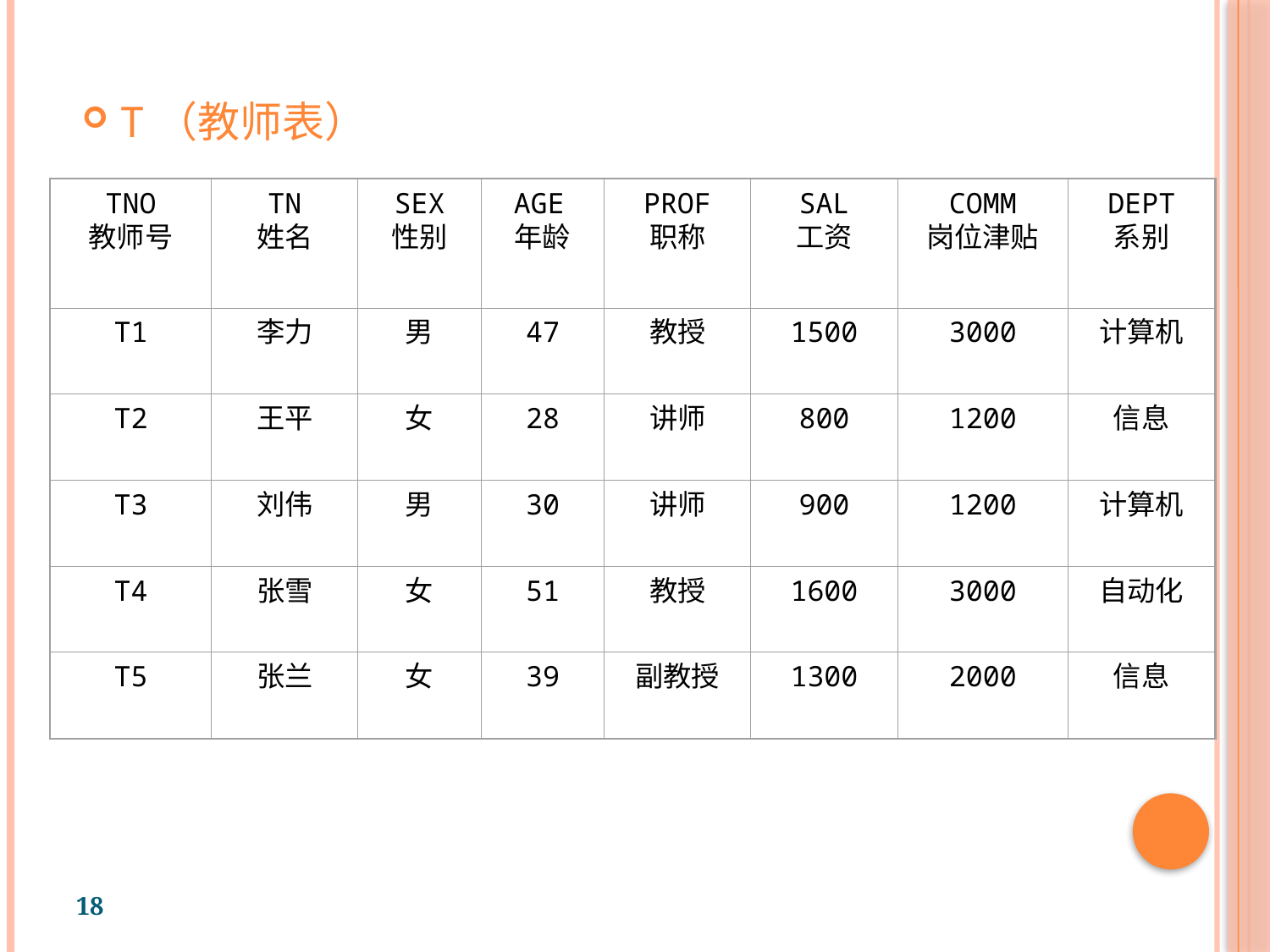

T（教师表）

TNO
教师号

TN
姓名

SEX
性别

AGE年龄

PROF
职称

SAL
工资

COMM
岗位津贴

DEPT
系别

T1

李力

男

47

教授

1500

3000

计算机

T2

王平

女

28

讲师

800

1200

信息

T3

刘伟

男

30

讲师

900

1200

计算机

T4

张雪

女

51

教授

1600

3000

自动化

T5

张兰

女

39

副教授

1300

2000

信息

18